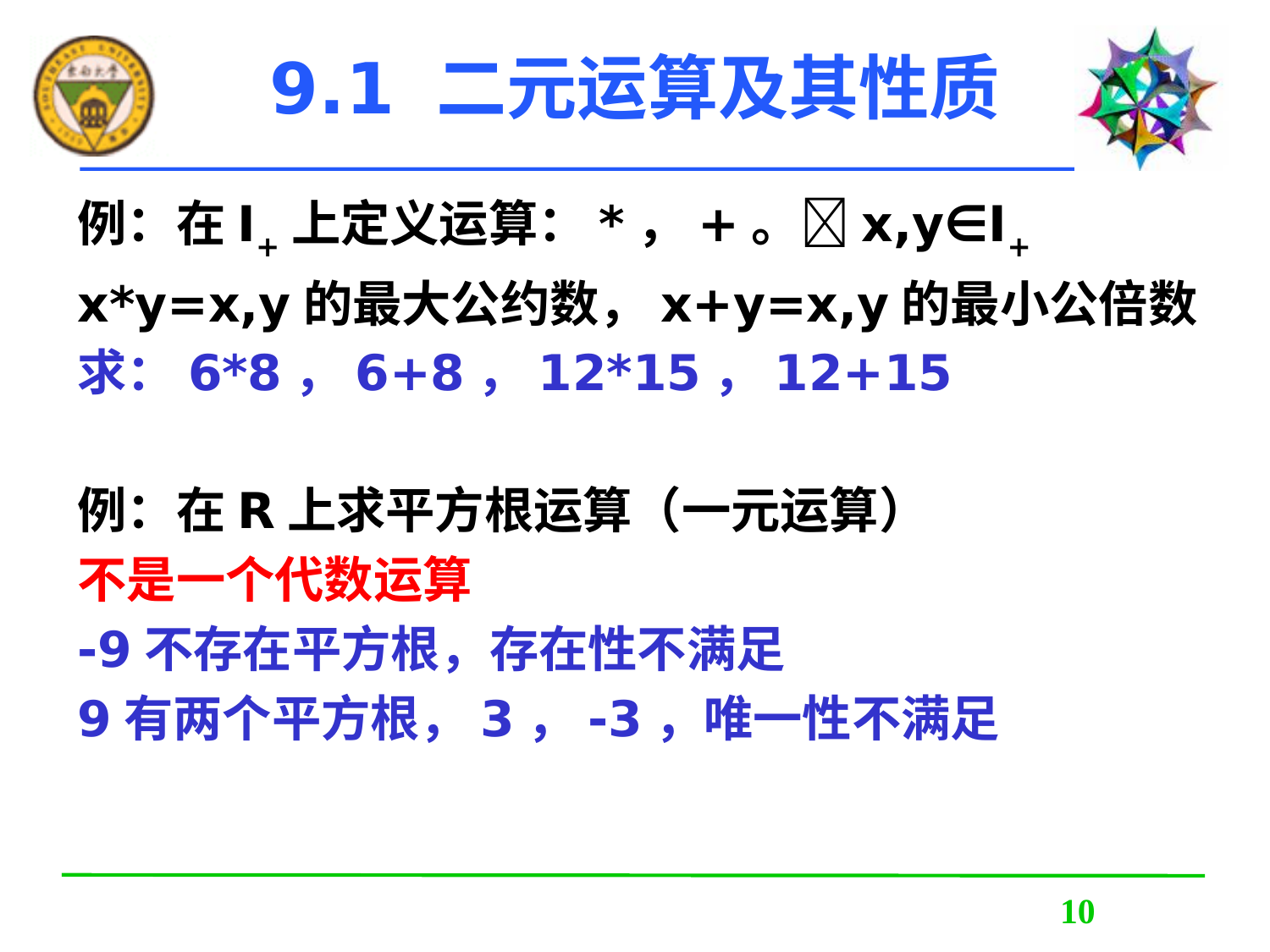

# 9.1 二元运算及其性质
例：在I+上定义运算：*，+。∀x,y∈I+
x*y=x,y的最大公约数，x+y=x,y的最小公倍数
求：6*8，6+8，12*15，12+15

例：在R上求平方根运算（一元运算）
不是一个代数运算
-9不存在平方根，存在性不满足
9有两个平方根，3，-3，唯一性不满足